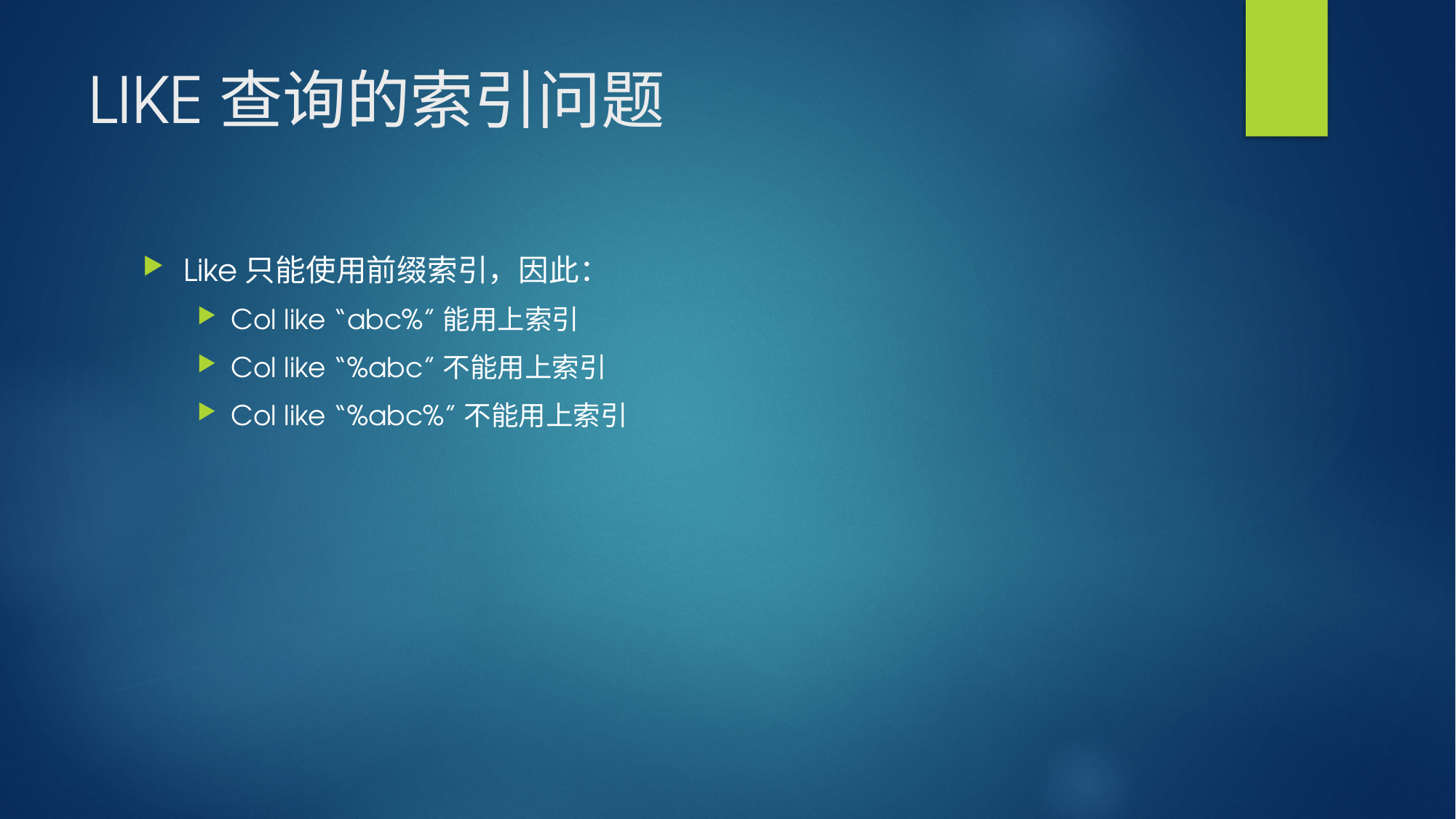

# LIKE查询的索引问题
Like只能使用前缀索引，因此：
Col like “abc%”能用上索引
Col like “%abc”不能用上索引
Col like “%abc%”不能用上索引